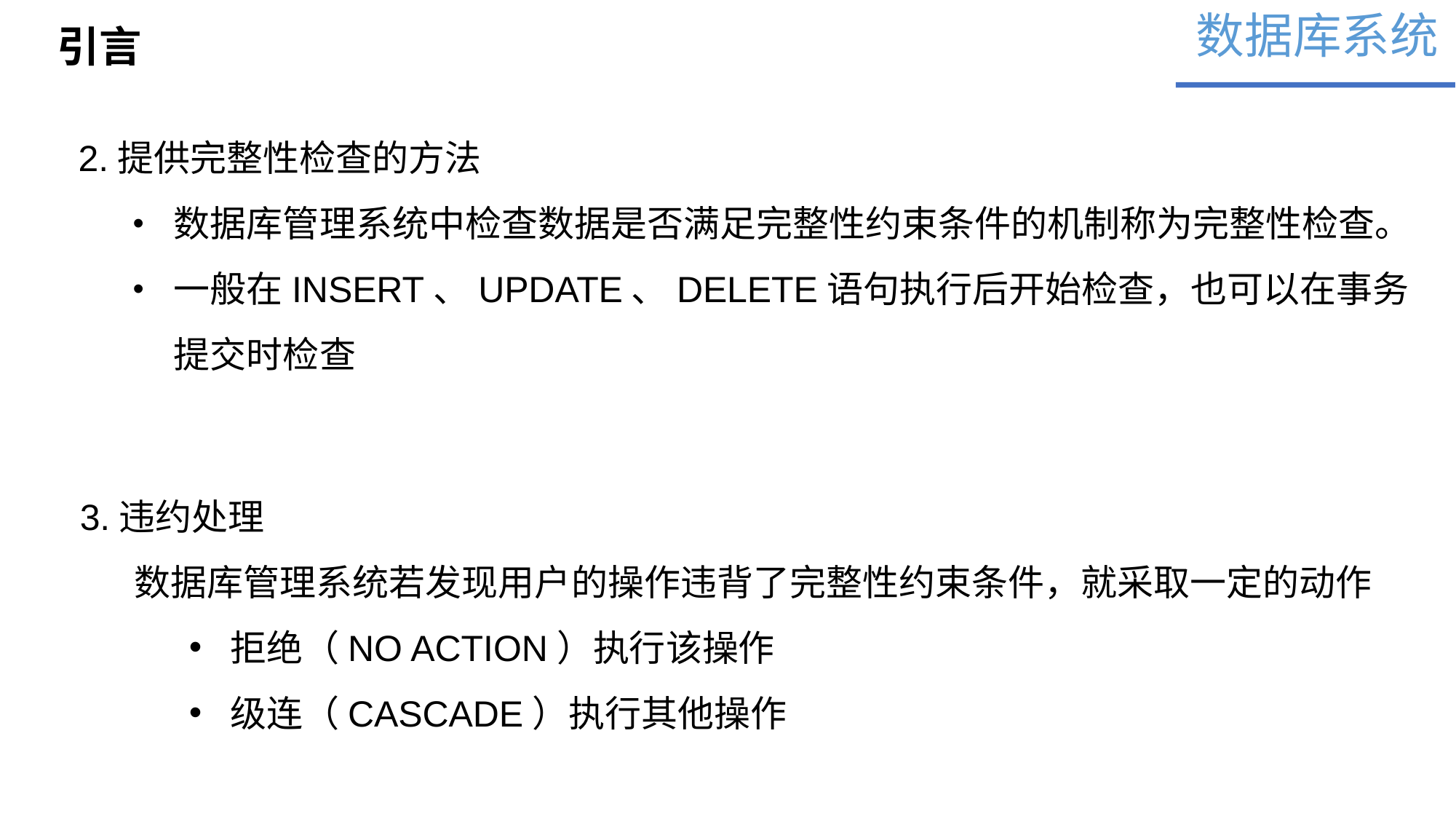

数据库系统
引言

2.提供完整性检查的方法
数据库管理系统中检查数据是否满足完整性约束条件的机制称为完整性检查。
一般在INSERT、UPDATE、DELETE语句执行后开始检查，也可以在事务提交时检查
3.违约处理
数据库管理系统若发现用户的操作违背了完整性约束条件，就采取一定的动作
拒绝（NO ACTION）执行该操作
级连（CASCADE）执行其他操作